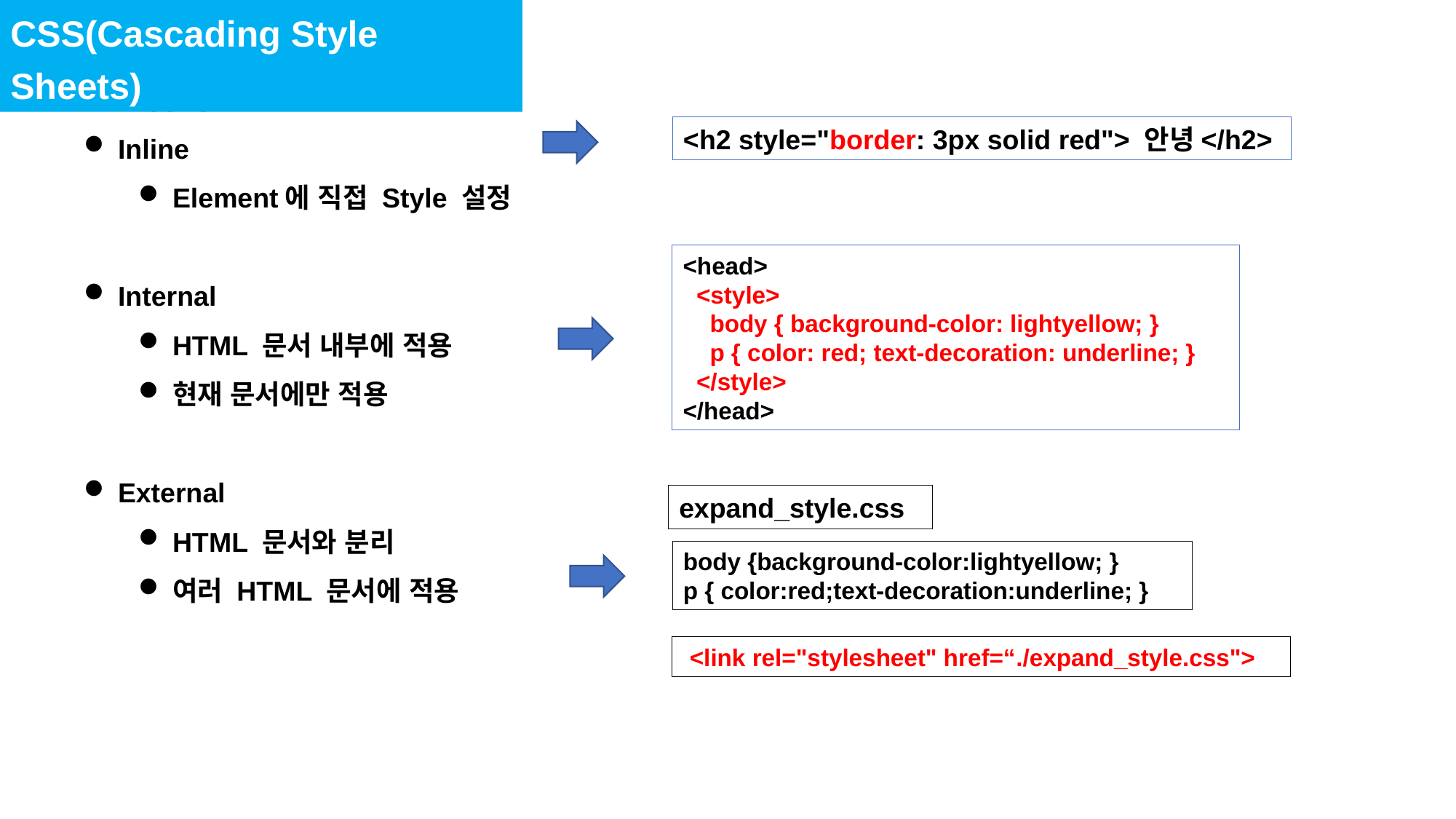

CSS(Cascading Style Sheets)
CSS 적용 방법
Inline
Element에 직접 Style 설정

Internal
HTML 문서 내부에 적용
현재 문서에만 적용

External
HTML 문서와 분리
여러 HTML 문서에 적용
<h2 style="border: 3px solid red"> 안녕</h2>

<head>
  <style>
    body { background-color: lightyellow; }
    p { color: red; text-decoration: underline; }
  </style>
</head>

expand_style.css
body {background-color:lightyellow; }
p { color:red;text-decoration:underline; }

 <link rel="stylesheet" href=“./expand_style.css">